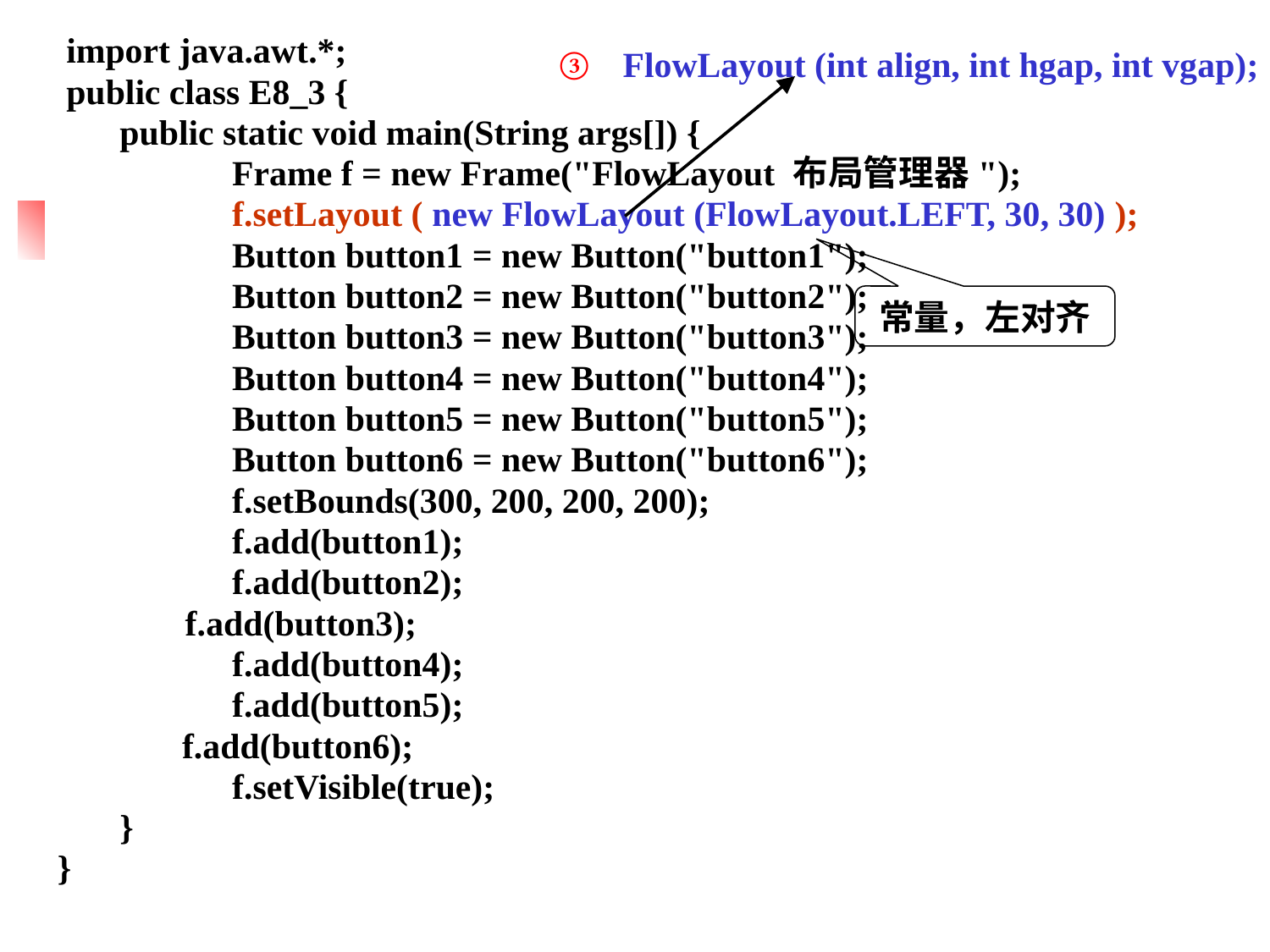

import java.awt.*;
 public class E8_3 {
       public static void main(String args[]) {
		Frame f = new Frame("FlowLayout 布局管理器");
		f.setLayout ( new FlowLayout (FlowLayout.LEFT, 30, 30) );
           	Button button1 = new Button("button1");
           	Button button2 = new Button("button2");
           	Button button3 = new Button("button3");
 		Button button4 = new Button("button4");
           	Button button5 = new Button("button5");
           	Button button6 = new Button("button6");
 		f.setBounds(300, 200, 200, 200);
		f.add(button1);
           	f.add(button2);
	         f.add(button3);
 		f.add(button4);
           	f.add(button5);
              f.add(button6);
           	f.setVisible(true);
       }
}
FlowLayout (int align, int hgap, int vgap);

常量，左对齐
16